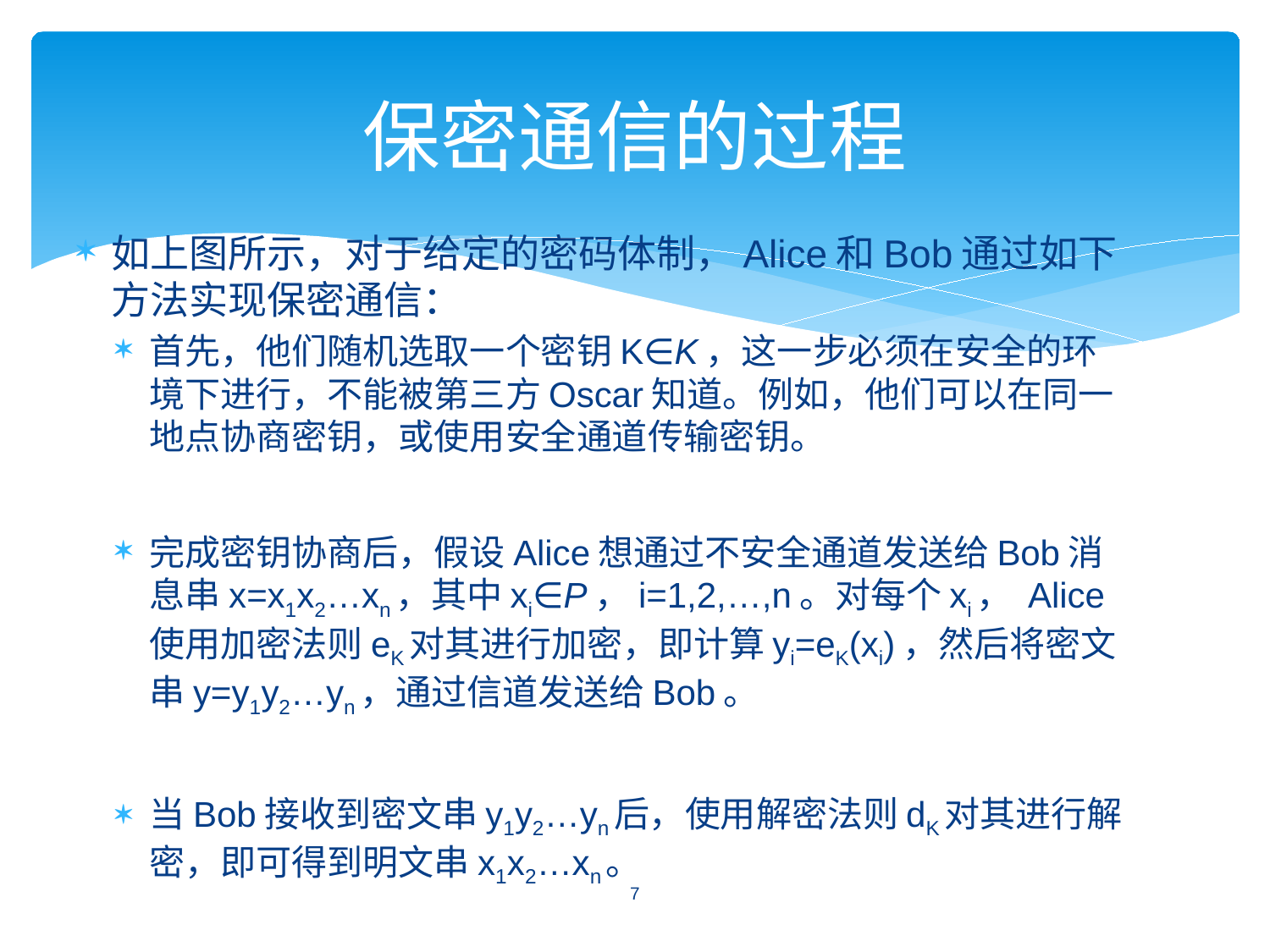

# 保密通信的过程
如上图所示，对于给定的密码体制，Alice和Bob通过如下方法实现保密通信：
首先，他们随机选取一个密钥K∈K，这一步必须在安全的环境下进行，不能被第三方Oscar知道。例如，他们可以在同一地点协商密钥，或使用安全通道传输密钥。

完成密钥协商后，假设Alice想通过不安全通道发送给Bob消息串x=x1x2…xn，其中xi∈P，i=1,2,…,n。对每个xi， Alice使用加密法则eK对其进行加密，即计算yi=eK(xi)，然后将密文串y=y1y2…yn，通过信道发送给Bob。

当Bob接收到密文串y1y2…yn后，使用解密法则dK对其进行解密，即可得到明文串x1x2…xn。
7